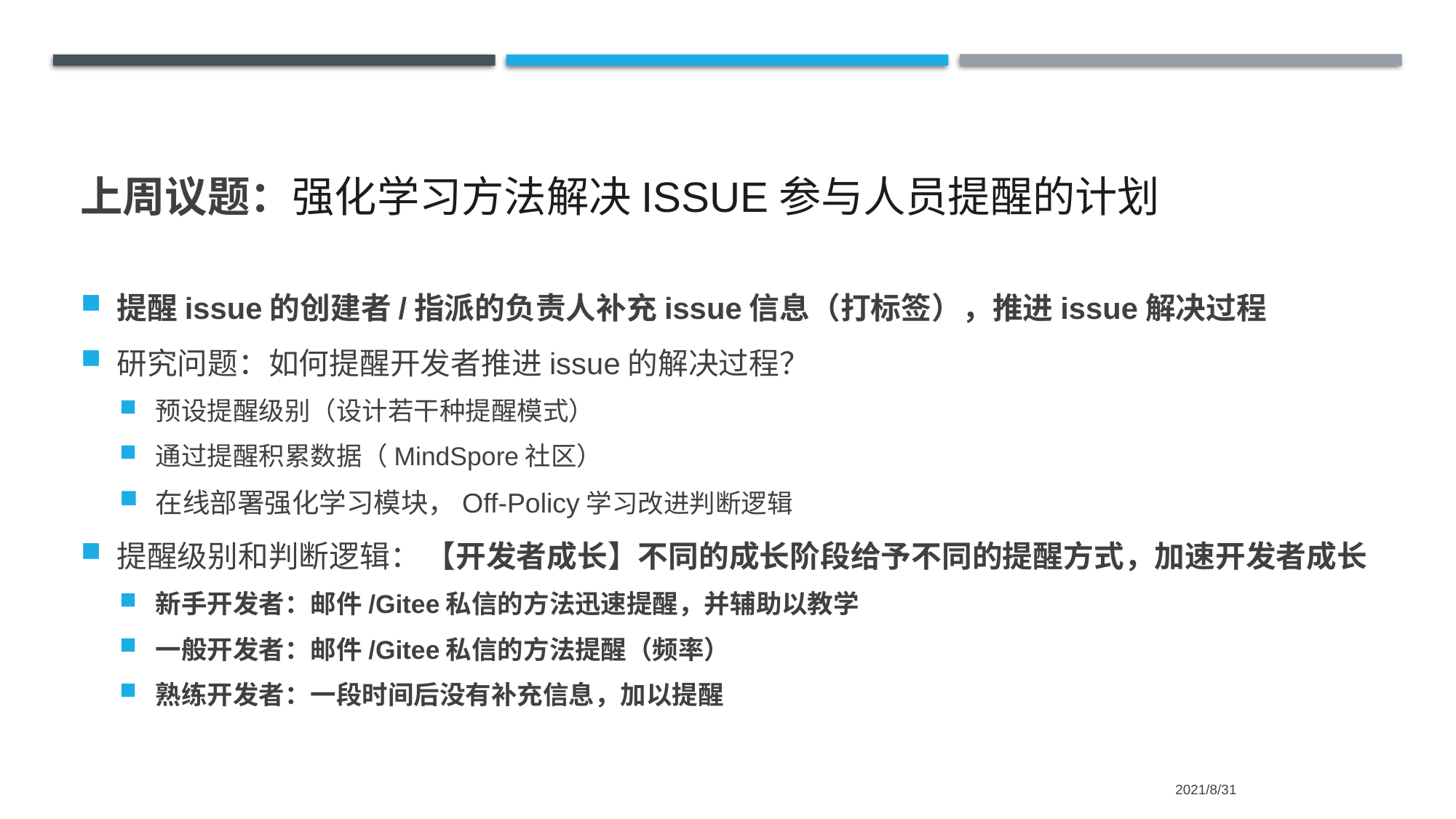

# 上周议题：强化学习方法解决issue参与人员提醒的计划
提醒issue的创建者/指派的负责人补充issue信息（打标签），推进issue解决过程
研究问题：如何提醒开发者推进issue的解决过程？
预设提醒级别（设计若干种提醒模式）
通过提醒积累数据（MindSpore社区）
在线部署强化学习模块，Off-Policy学习改进判断逻辑
提醒级别和判断逻辑： 【开发者成长】不同的成长阶段给予不同的提醒方式，加速开发者成长
新手开发者：邮件/Gitee私信的方法迅速提醒，并辅助以教学
一般开发者：邮件/Gitee私信的方法提醒（频率）
熟练开发者：一段时间后没有补充信息，加以提醒

2021/8/31